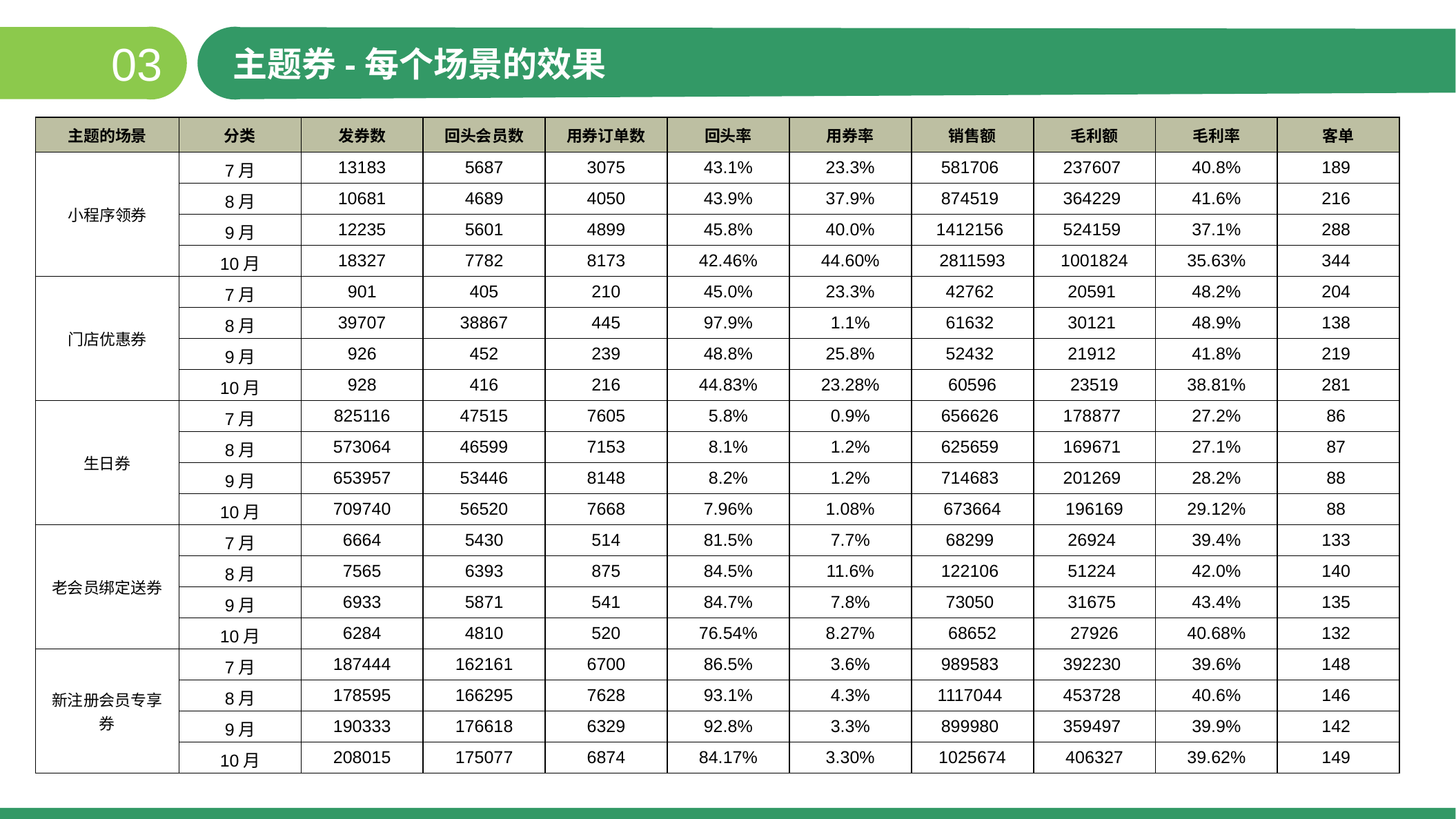

03
主题券-每个场景的效果
| 主题的场景 | 分类 | 发券数 | 回头会员数 | 用券订单数 | 回头率 | 用券率 | 销售额 | 毛利额 | 毛利率 | 客单 |
| --- | --- | --- | --- | --- | --- | --- | --- | --- | --- | --- |
| 小程序领券 | 7月 | 13183 | 5687 | 3075 | 43.1% | 23.3% | 581706 | 237607 | 40.8% | 189 |
|  | 8月 | 10681 | 4689 | 4050 | 43.9% | 37.9% | 874519 | 364229 | 41.6% | 216 |
|  | 9月 | 12235 | 5601 | 4899 | 45.8% | 40.0% | 1412156 | 524159 | 37.1% | 288 |
|  | 10月 | 18327 | 7782 | 8173 | 42.46% | 44.60% | 2811593 | 1001824 | 35.63% | 344 |
| 门店优惠券 | 7月 | 901 | 405 | 210 | 45.0% | 23.3% | 42762 | 20591 | 48.2% | 204 |
|  | 8月 | 39707 | 38867 | 445 | 97.9% | 1.1% | 61632 | 30121 | 48.9% | 138 |
|  | 9月 | 926 | 452 | 239 | 48.8% | 25.8% | 52432 | 21912 | 41.8% | 219 |
|  | 10月 | 928 | 416 | 216 | 44.83% | 23.28% | 60596 | 23519 | 38.81% | 281 |
| 生日券 | 7月 | 825116 | 47515 | 7605 | 5.8% | 0.9% | 656626 | 178877 | 27.2% | 86 |
|  | 8月 | 573064 | 46599 | 7153 | 8.1% | 1.2% | 625659 | 169671 | 27.1% | 87 |
|  | 9月 | 653957 | 53446 | 8148 | 8.2% | 1.2% | 714683 | 201269 | 28.2% | 88 |
|  | 10月 | 709740 | 56520 | 7668 | 7.96% | 1.08% | 673664 | 196169 | 29.12% | 88 |
| 老会员绑定送券 | 7月 | 6664 | 5430 | 514 | 81.5% | 7.7% | 68299 | 26924 | 39.4% | 133 |
|  | 8月 | 7565 | 6393 | 875 | 84.5% | 11.6% | 122106 | 51224 | 42.0% | 140 |
|  | 9月 | 6933 | 5871 | 541 | 84.7% | 7.8% | 73050 | 31675 | 43.4% | 135 |
|  | 10月 | 6284 | 4810 | 520 | 76.54% | 8.27% | 68652 | 27926 | 40.68% | 132 |
| 新注册会员专享券 | 7月 | 187444 | 162161 | 6700 | 86.5% | 3.6% | 989583 | 392230 | 39.6% | 148 |
|  | 8月 | 178595 | 166295 | 7628 | 93.1% | 4.3% | 1117044 | 453728 | 40.6% | 146 |
|  | 9月 | 190333 | 176618 | 6329 | 92.8% | 3.3% | 899980 | 359497 | 39.9% | 142 |
|  | 10月 | 208015 | 175077 | 6874 | 84.17% | 3.30% | 1025674 | 406327 | 39.62% | 149 |